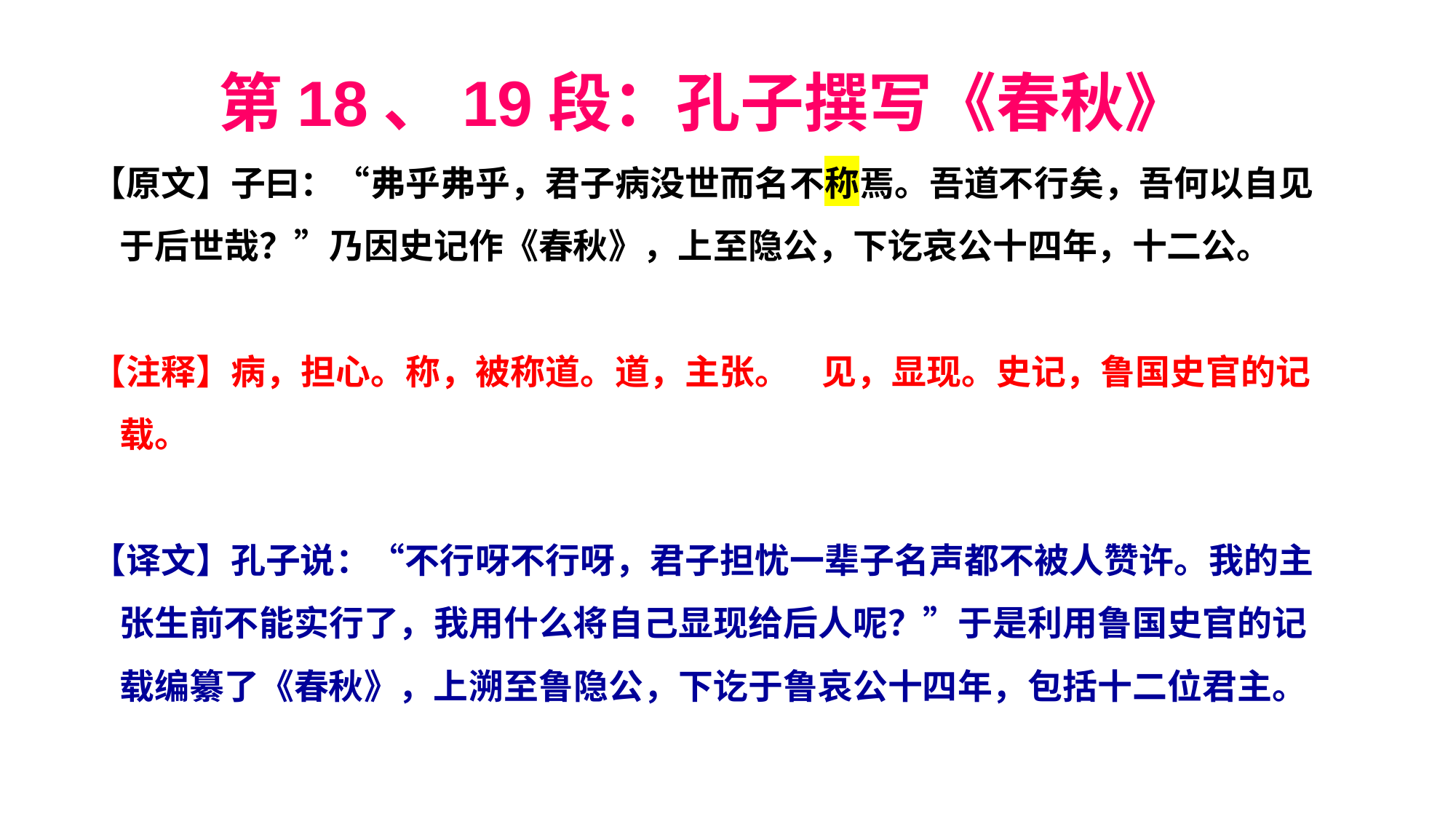

第18、19段：孔子撰写《春秋》
【原文】子曰：“弗乎弗乎，君子病没世而名不称焉。吾道不行矣，吾何以自见于后世哉？”乃因史记作《春秋》，上至隐公，下讫哀公十四年，十二公。

【注释】病，担心。称，被称道。道，主张。    见，显现。史记，鲁国史官的记载。

【译文】孔子说：“不行呀不行呀，君子担忧一辈子名声都不被人赞许。我的主张生前不能实行了，我用什么将自己显现给后人呢？”于是利用鲁国史官的记载编纂了《春秋》，上溯至鲁隐公，下讫于鲁哀公十四年，包括十二位君主。